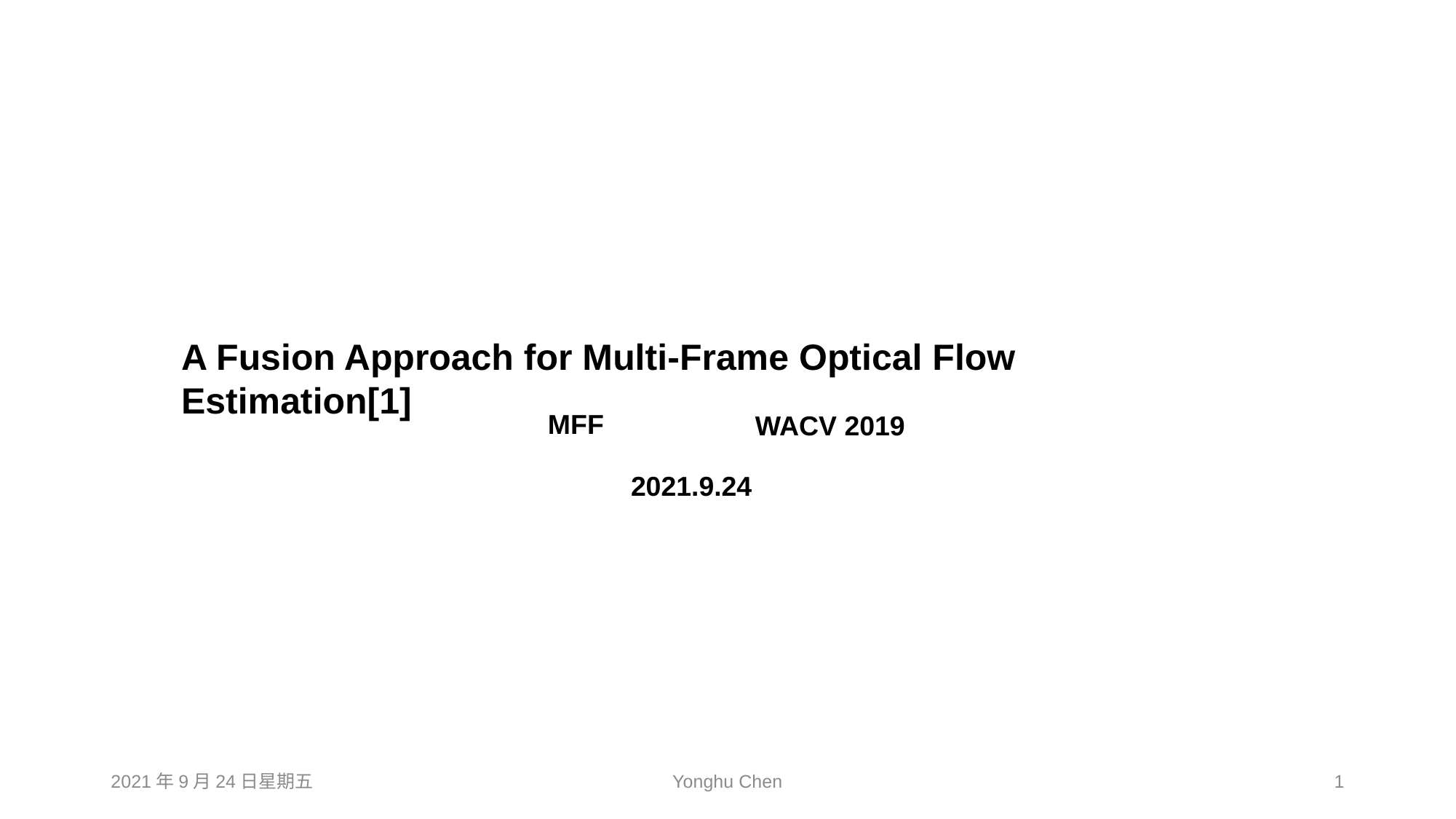

A Fusion Approach for Multi-Frame Optical Flow Estimation[1]
MFF
WACV 2019
2021.9.24
2021年9月24日星期五
Yonghu Chen
1